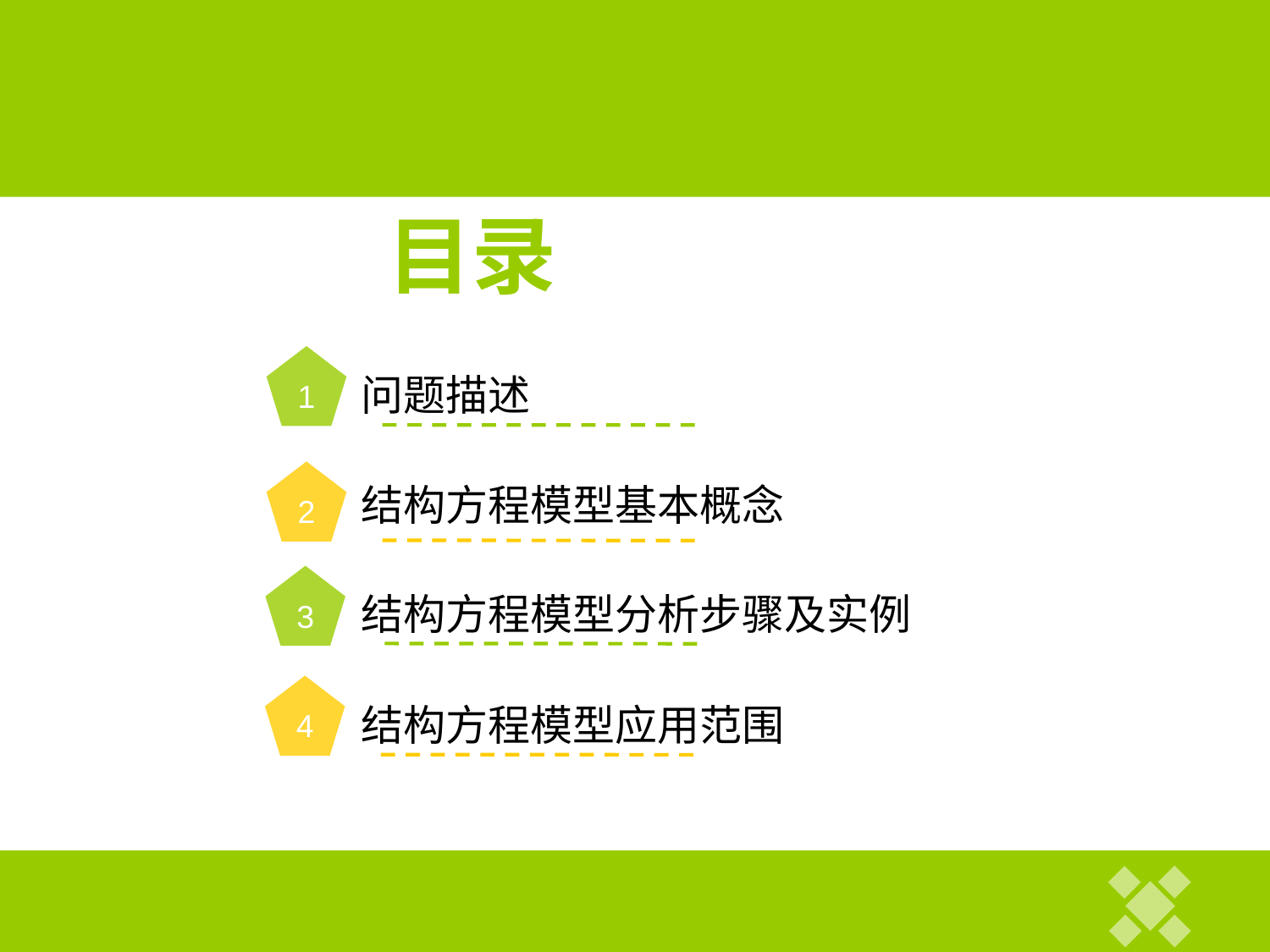

#
目录
问题描述
结构方程模型基本概念
结构方程模型分析步骤及实例
结构方程模型应用范围

1

2

3

4